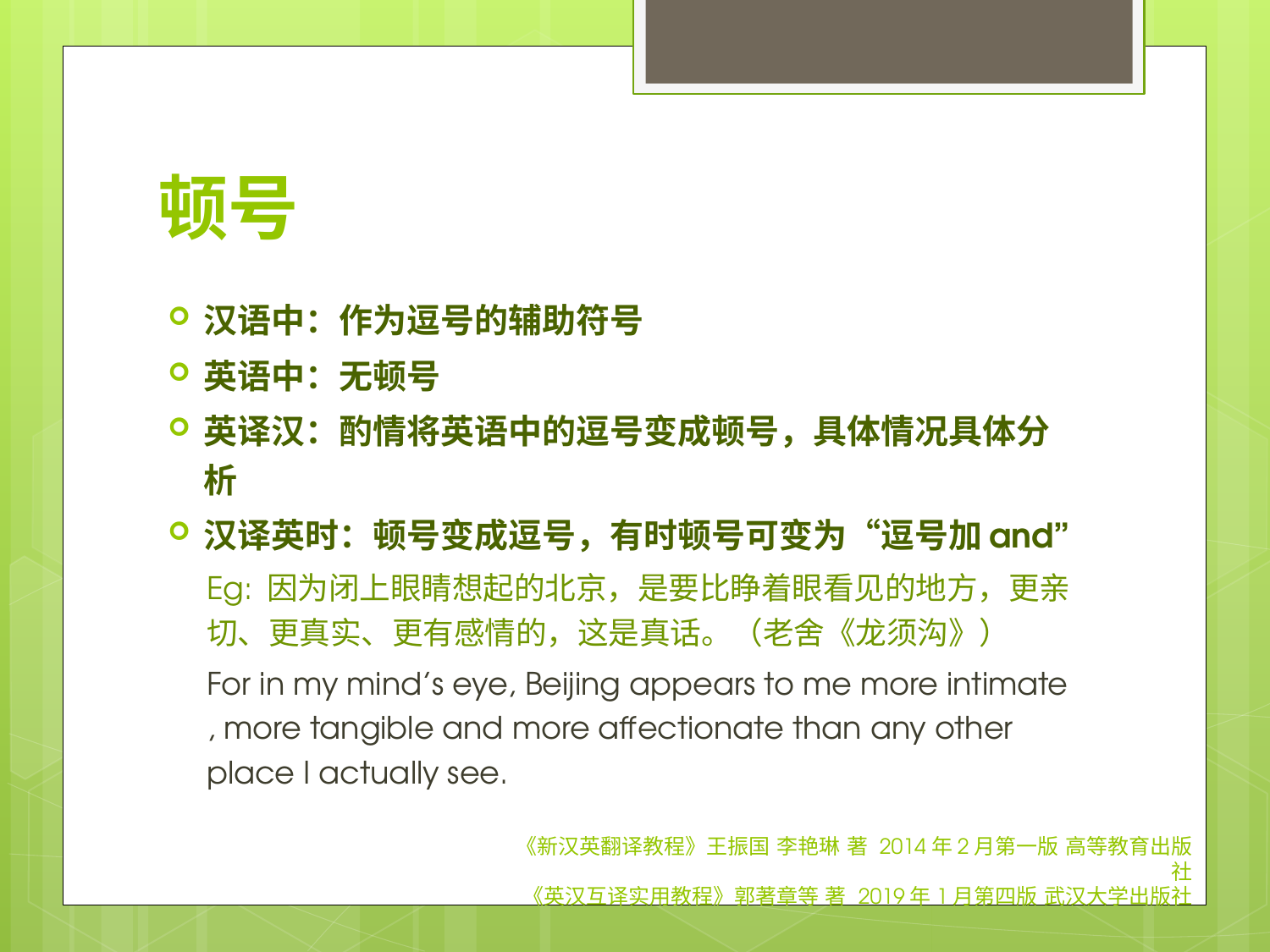

# 顿号
汉语中：作为逗号的辅助符号
英语中：无顿号
英译汉：酌情将英语中的逗号变成顿号，具体情况具体分析
汉译英时：顿号变成逗号，有时顿号可变为“逗号加and”
Eg: 因为闭上眼睛想起的北京，是要比睁着眼看见的地方，更亲切、更真实、更有感情的，这是真话。（老舍《龙须沟》）
For in my mind’s eye, Beijing appears to me more intimate , more tangible and more affectionate than any other place I actually see.

《新汉英翻译教程》王振国 李艳琳 著 2014年2月第一版 高等教育出版社
《英汉互译实用教程》郭著章等 著 2019年1月第四版 武汉大学出版社